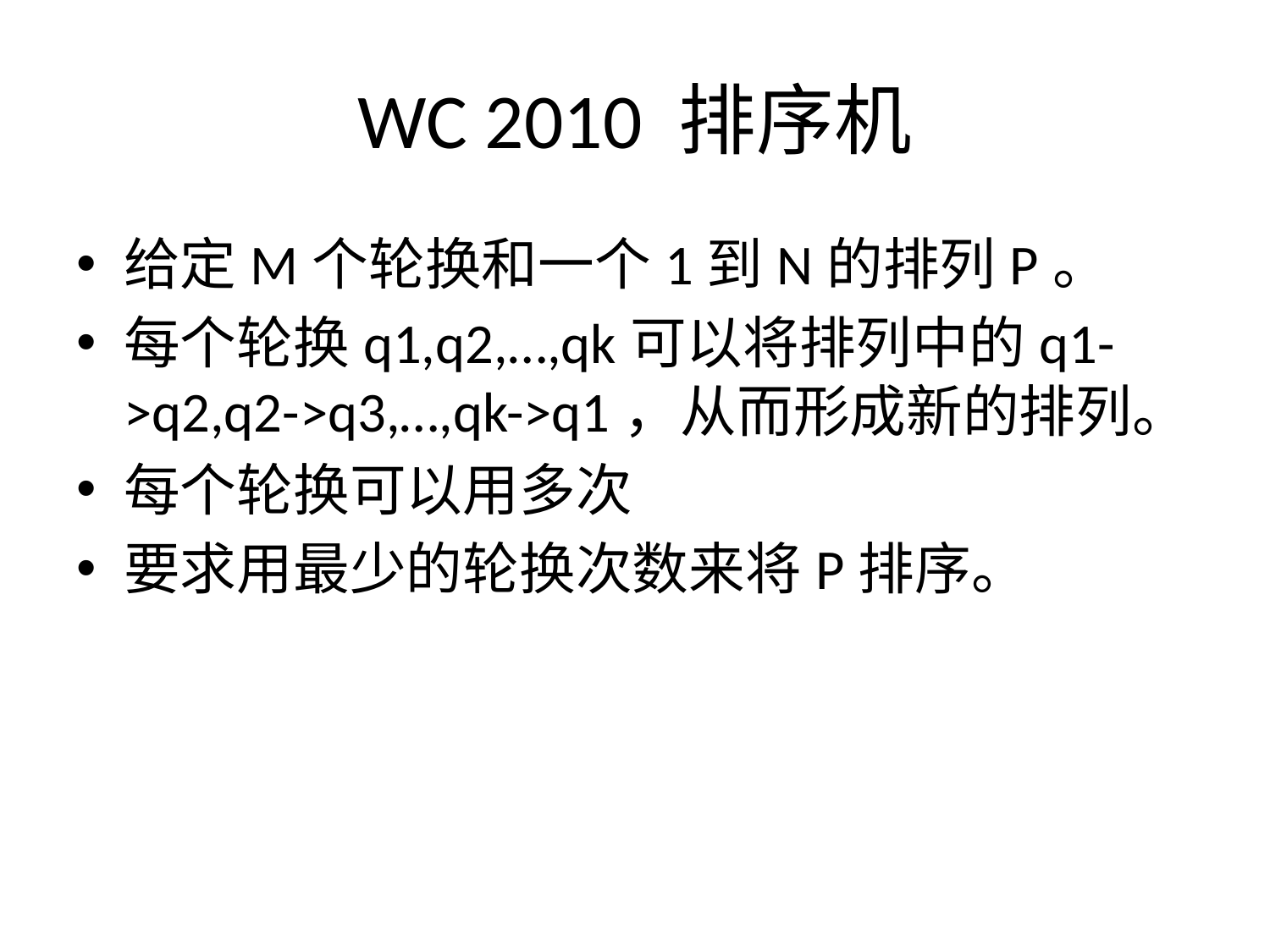

# WC 2010 排序机
给定M个轮换和一个1到N的排列P。
每个轮换q1,q2,…,qk可以将排列中的q1->q2,q2->q3,…,qk->q1，从而形成新的排列。
每个轮换可以用多次
要求用最少的轮换次数来将P排序。